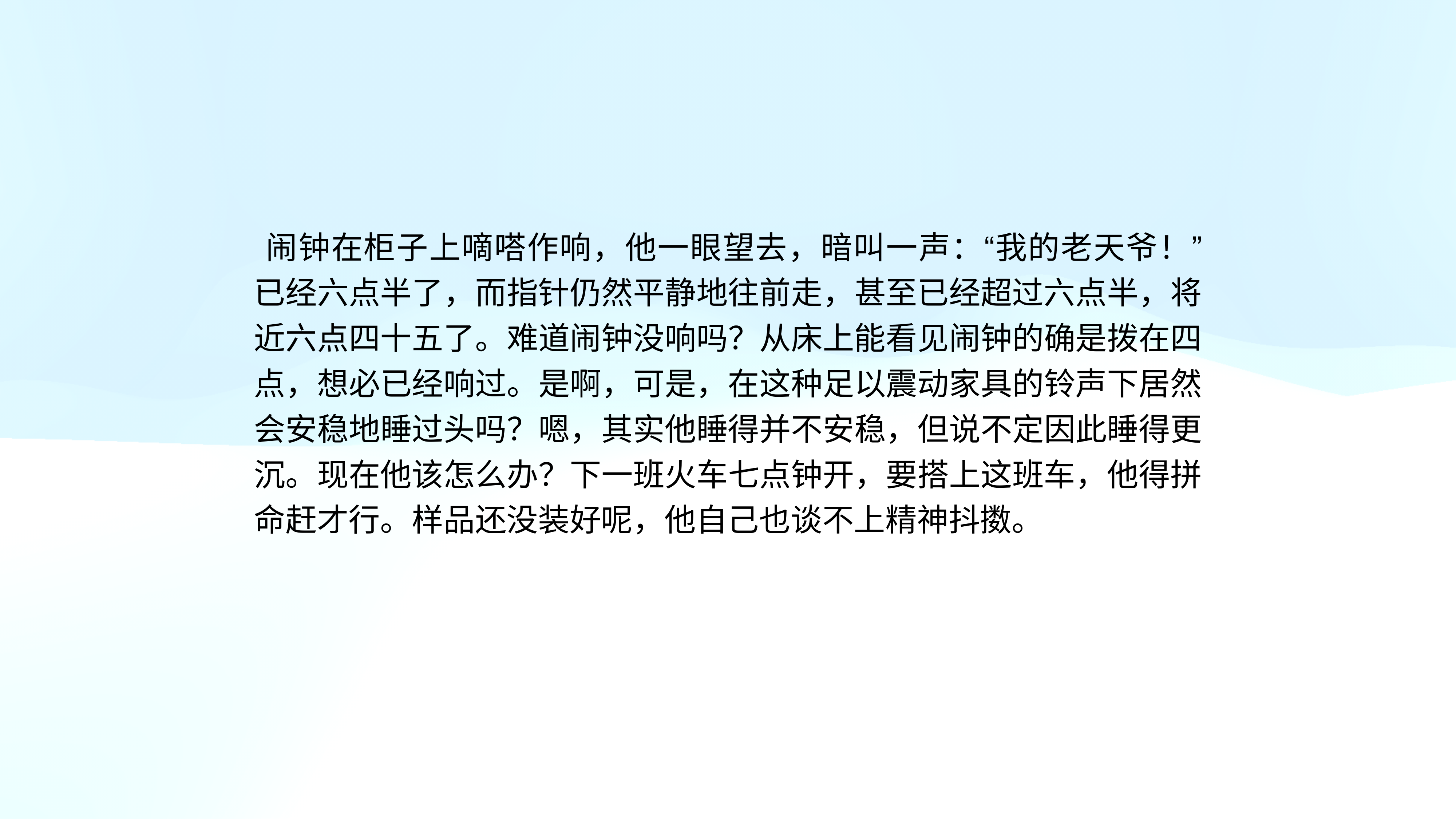

闹钟在柜子上嘀嗒作响，他一眼望去，暗叫一声：“我的老天爷！”已经六点半了，而指针仍然平静地往前走，甚至已经超过六点半，将近六点四十五了。难道闹钟没响吗？从床上能看见闹钟的确是拨在四点，想必已经响过。是啊，可是，在这种足以震动家具的铃声下居然会安稳地睡过头吗？嗯，其实他睡得并不安稳，但说不定因此睡得更沉。现在他该怎么办？下一班火车七点钟开，要搭上这班车，他得拼命赶才行。样品还没装好呢，他自己也谈不上精神抖擞。